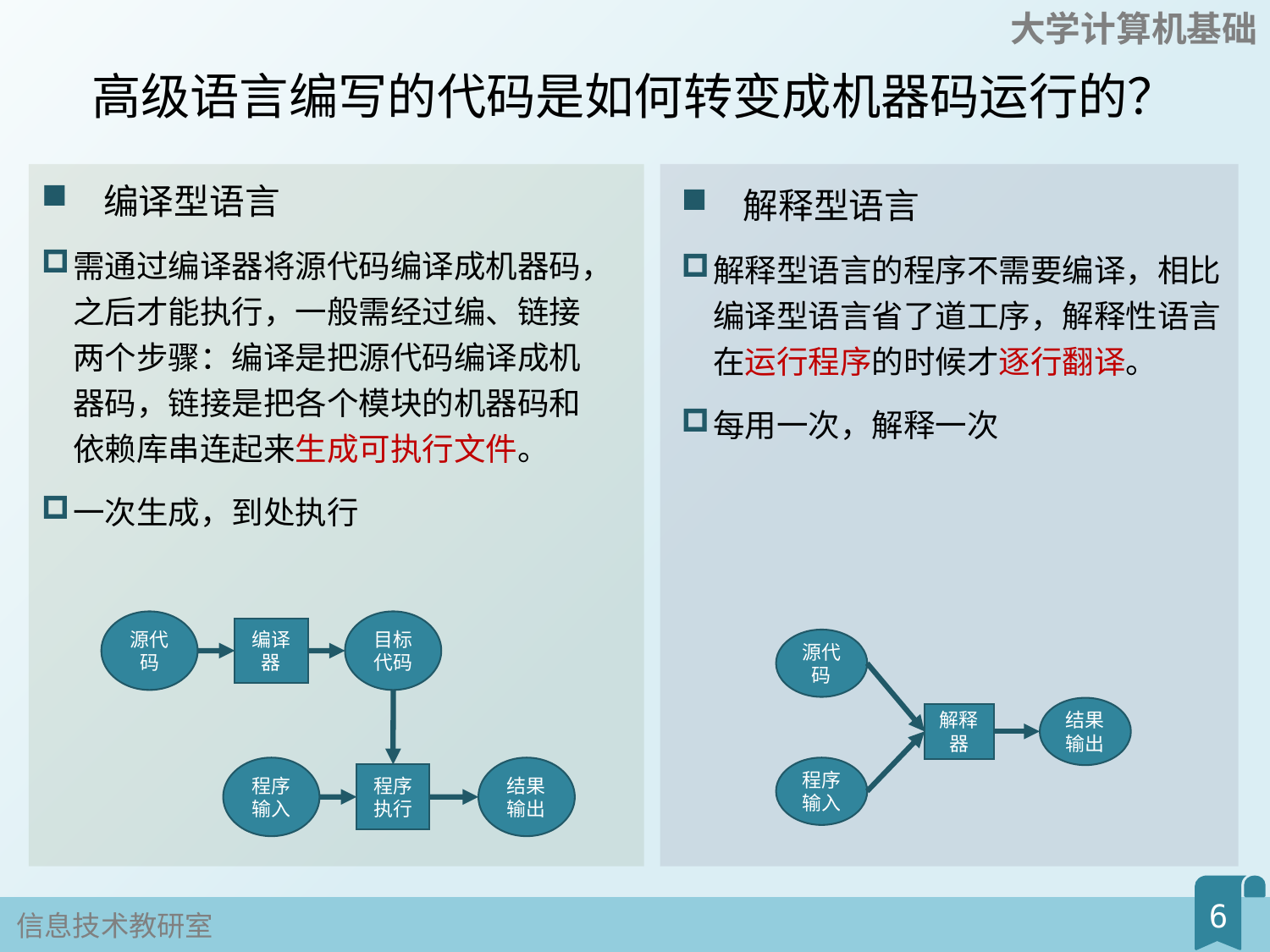

高级语言编写的代码是如何转变成机器码运行的？

编译型语言
需通过编译器将源代码编译成机器码，之后才能执行，一般需经过编、链接两个步骤：编译是把源代码编译成机器码，链接是把各个模块的机器码和依赖库串连起来生成可执行文件。
一次生成，到处执行
解释型语言
解释型语言的程序不需要编译，相比编译型语言省了道工序，解释性语言在运行程序的时候才逐行翻译。
每用一次，解释一次
源代码
目标
代码
编译器
程序
输入
结果
输出
程序
执行
源代码
结果
输出
解释器
程序
输入
6